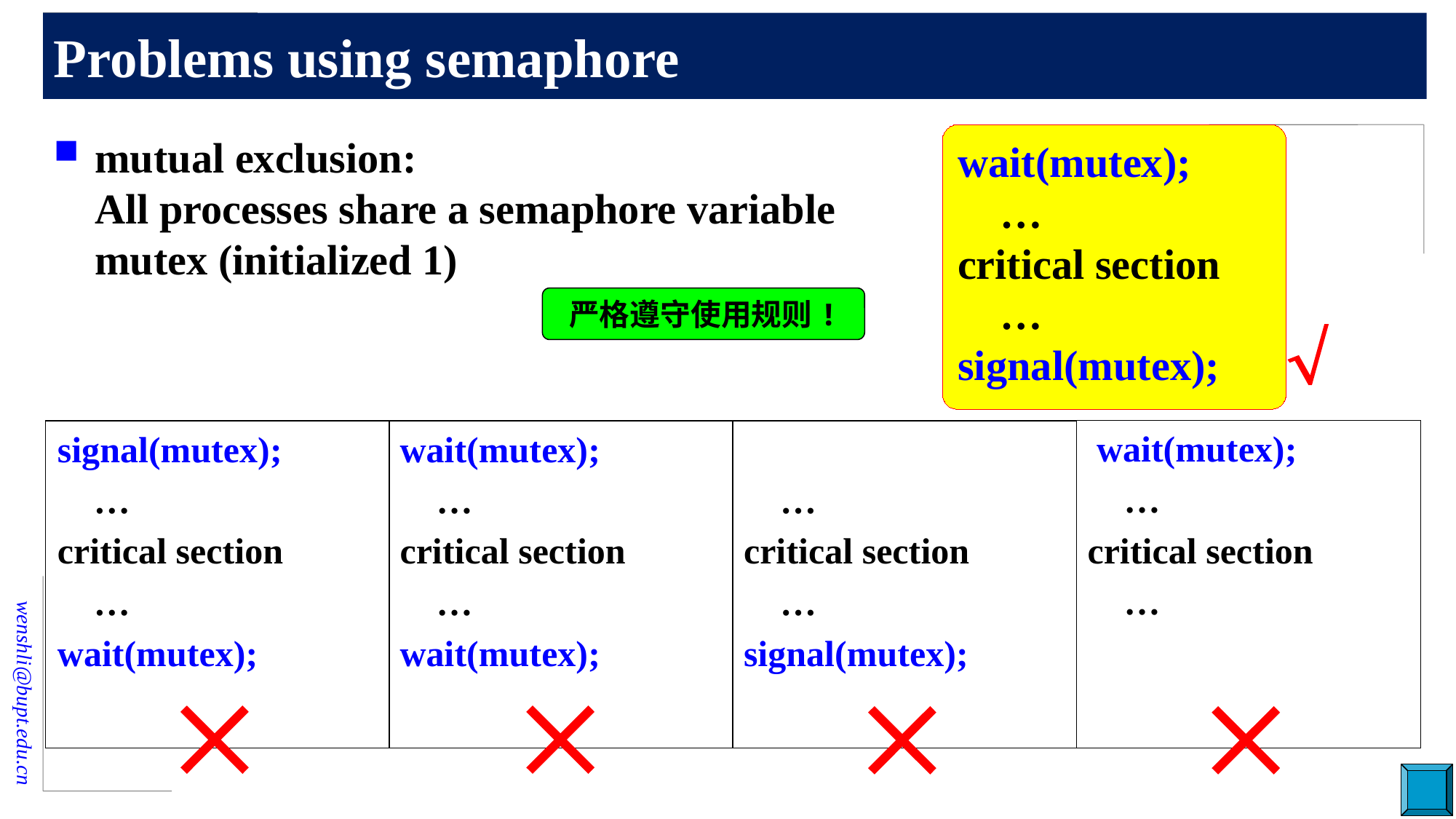

# Problems using semaphore
mutual exclusion:
All processes share a semaphore variable
mutex (initialized 1)
wait(mutex);
    …
critical section
    …
signal(mutex);
严格遵守使用规则!
√
 wait(mutex);
    …
critical section
    …

signal(mutex);
    …
critical section
    …
wait(mutex);
wait(mutex);
    …
critical section
    …
wait(mutex);

    …
critical section
    …
signal(mutex);
×
×
×
×

57